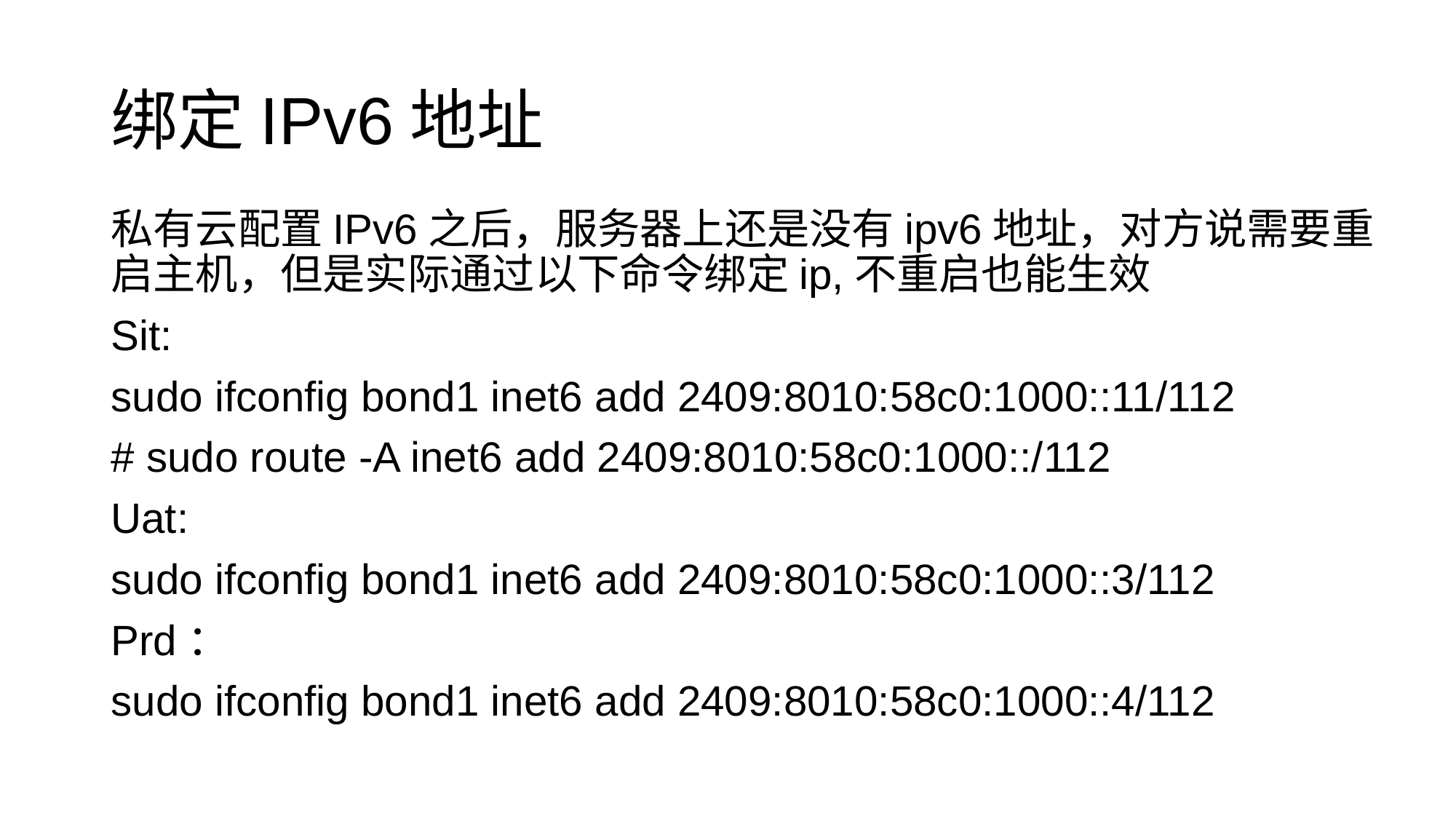

# 绑定IPv6地址
私有云配置IPv6之后，服务器上还是没有ipv6地址，对方说需要重启主机，但是实际通过以下命令绑定ip,不重启也能生效
Sit:
sudo ifconfig bond1 inet6 add 2409:8010:58c0:1000::11/112
# sudo route -A inet6 add 2409:8010:58c0:1000::/112
Uat:
sudo ifconfig bond1 inet6 add 2409:8010:58c0:1000::3/112
Prd：
sudo ifconfig bond1 inet6 add 2409:8010:58c0:1000::4/112